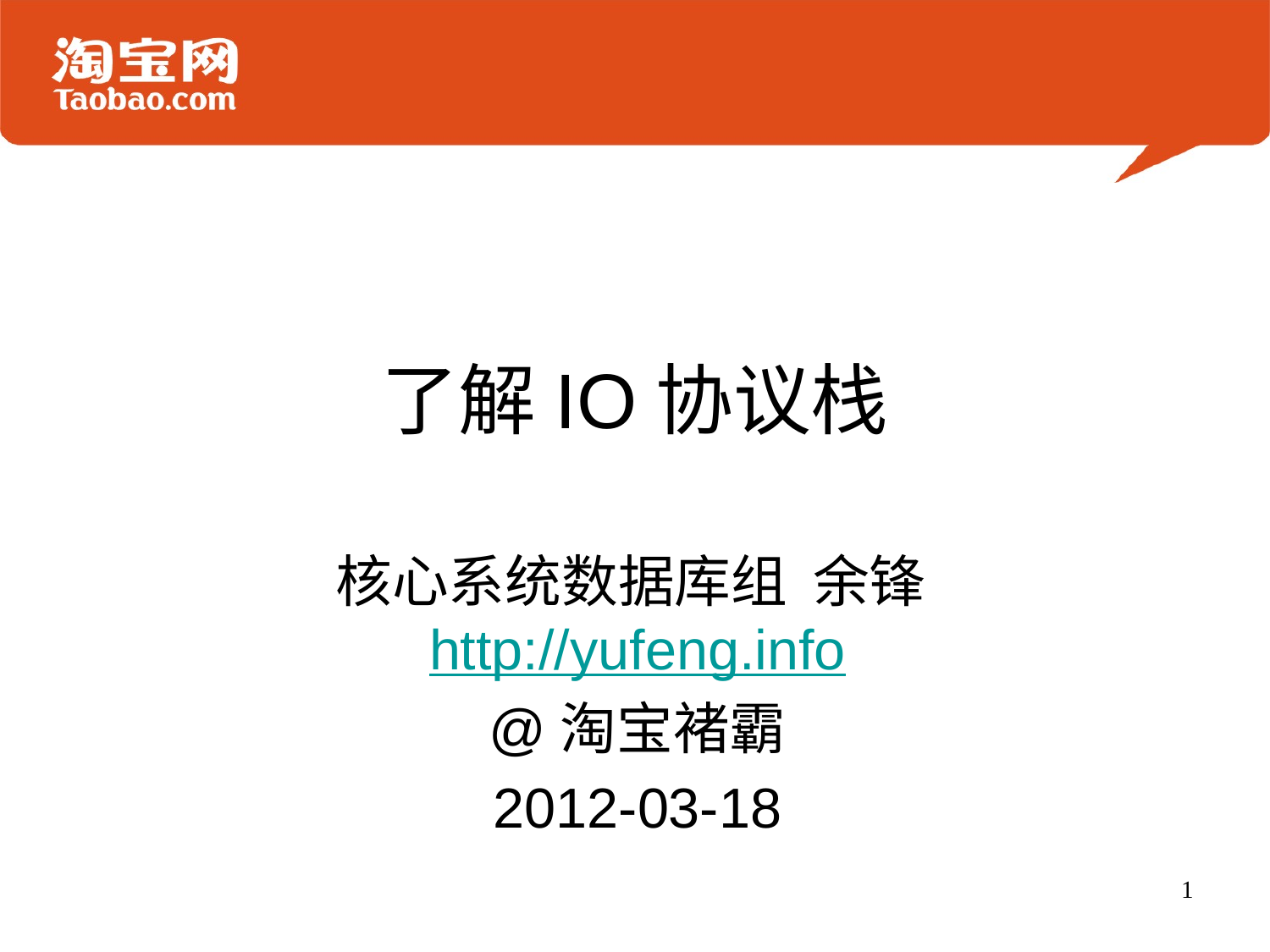

# 了解IO协议栈
核心系统数据库组  余锋http://yufeng.info
@淘宝褚霸
2012-03-18
1